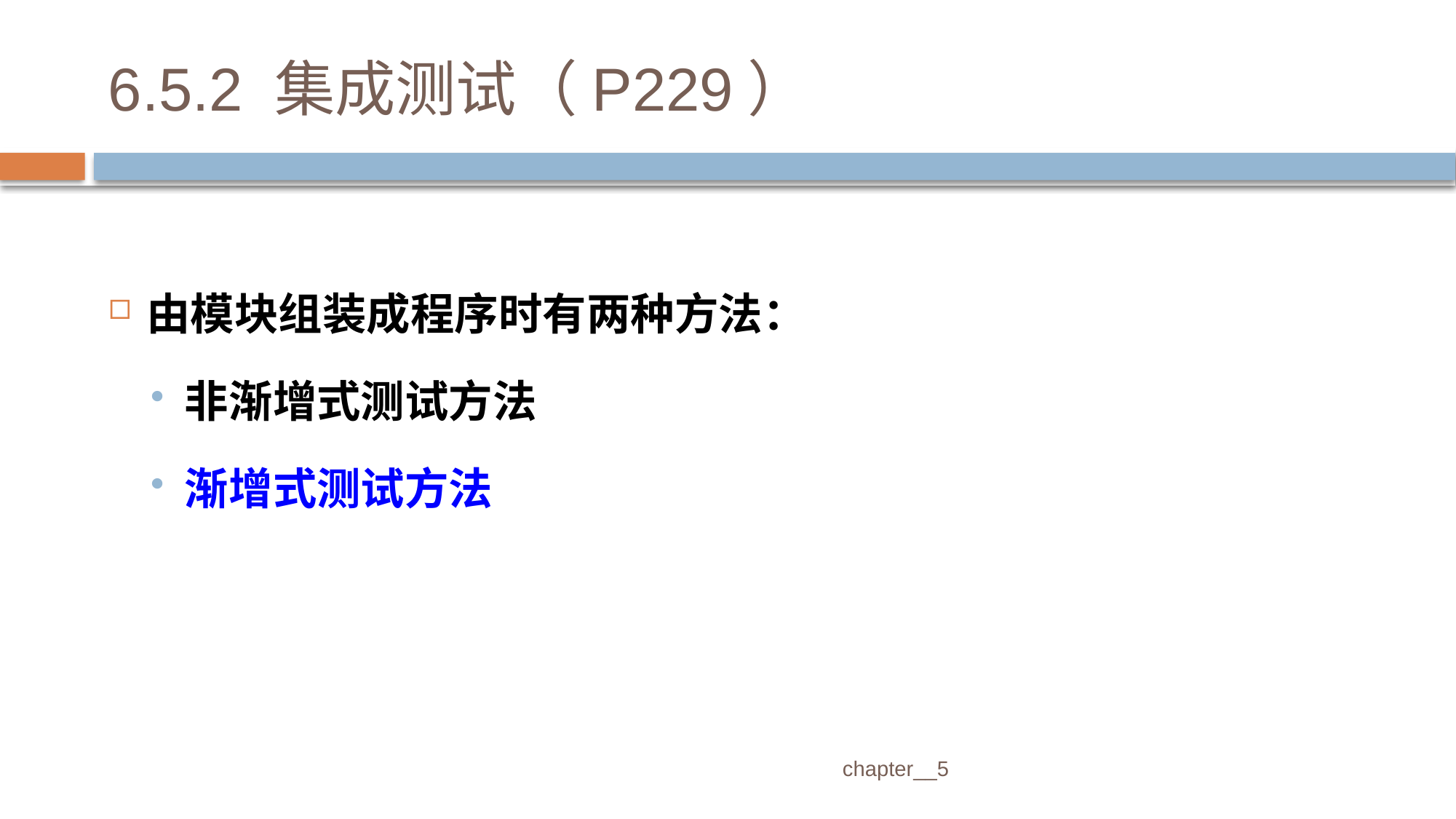

# 6.5.2 集成测试（P229）
73

由模块组装成程序时有两种方法：
非渐增式测试方法
渐增式测试方法

 chapter__5